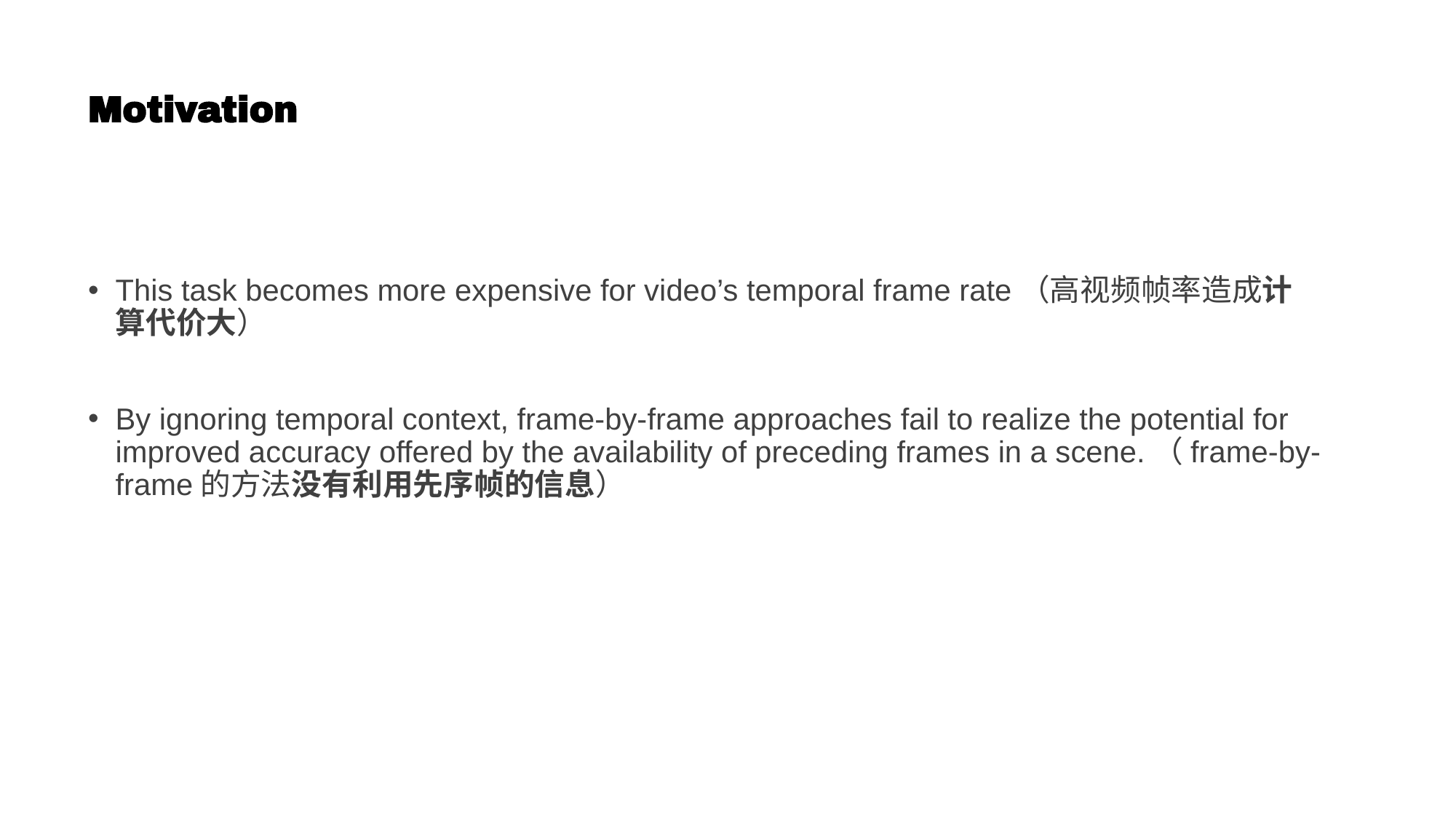

# Motivation

This task becomes more expensive for video’s temporal frame rate（高视频帧率造成计算代价大）

By ignoring temporal context, frame-by-frame approaches fail to realize the potential for improved accuracy offered by the availability of preceding frames in a scene.（frame-by-frame的方法没有利用先序帧的信息）